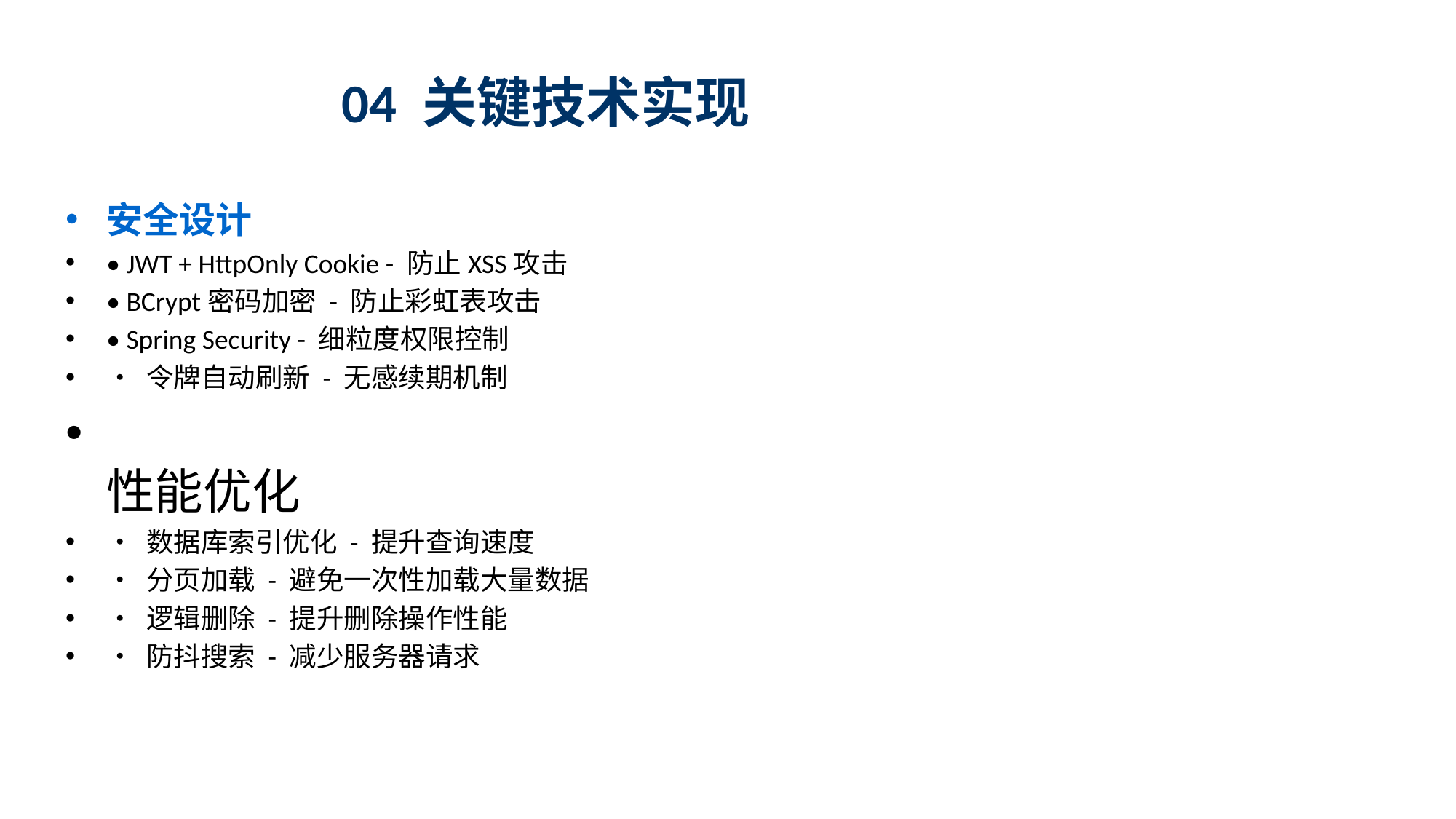

# 04 关键技术实现
安全设计
• JWT + HttpOnly Cookie - 防止XSS攻击
• BCrypt密码加密 - 防止彩虹表攻击
• Spring Security - 细粒度权限控制
• 令牌自动刷新 - 无感续期机制
性能优化
• 数据库索引优化 - 提升查询速度
• 分页加载 - 避免一次性加载大量数据
• 逻辑删除 - 提升删除操作性能
• 防抖搜索 - 减少服务器请求